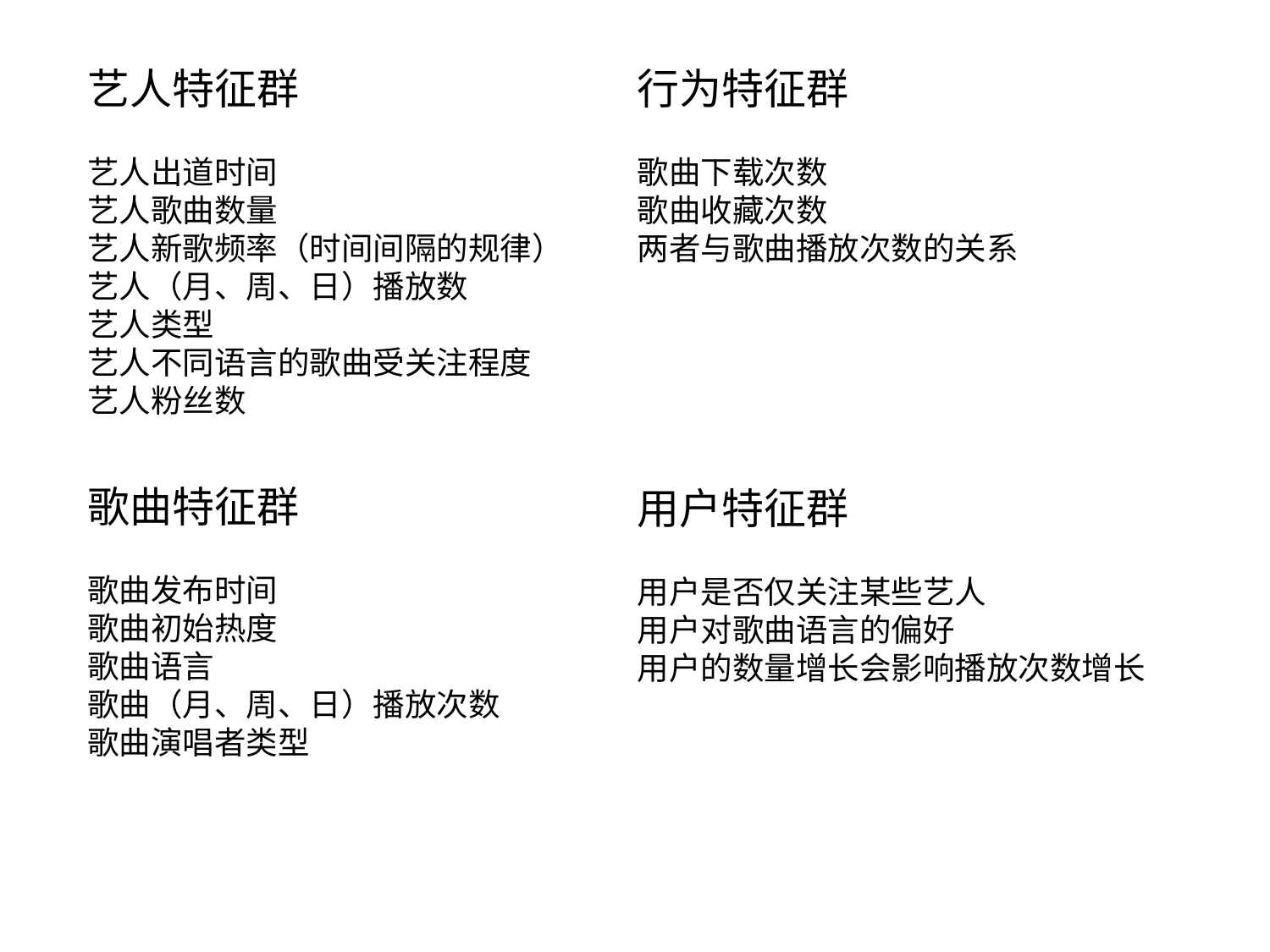

艺人特征群
行为特征群
艺人出道时间
艺人歌曲数量
艺人新歌频率（时间间隔的规律）
艺人（月、周、日）播放数
艺人类型
艺人不同语言的歌曲受关注程度
艺人粉丝数
歌曲下载次数
歌曲收藏次数
两者与歌曲播放次数的关系
歌曲特征群
用户特征群
歌曲发布时间
歌曲初始热度
歌曲语言
歌曲（月、周、日）播放次数
歌曲演唱者类型

用户是否仅关注某些艺人
用户对歌曲语言的偏好
用户的数量增长会影响播放次数增长